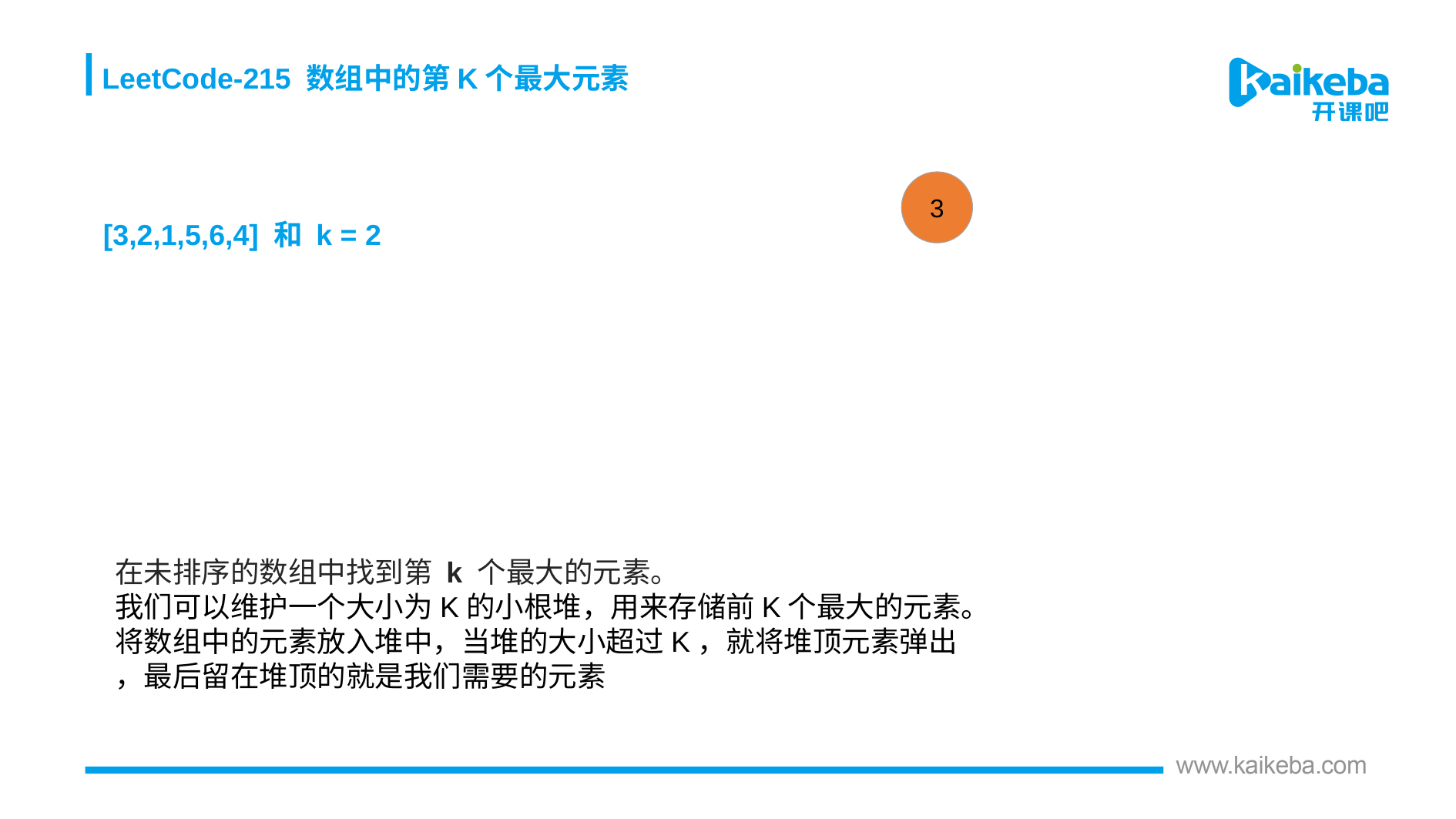

LeetCode-215 数组中的第K个最大元素
3
[3,2,1,5,6,4] 和 k = 2
在未排序的数组中找到第 k 个最大的元素。
我们可以维护一个大小为K的小根堆，用来存储前K个最大的元素。
将数组中的元素放入堆中，当堆的大小超过K，就将堆顶元素弹出
，最后留在堆顶的就是我们需要的元素